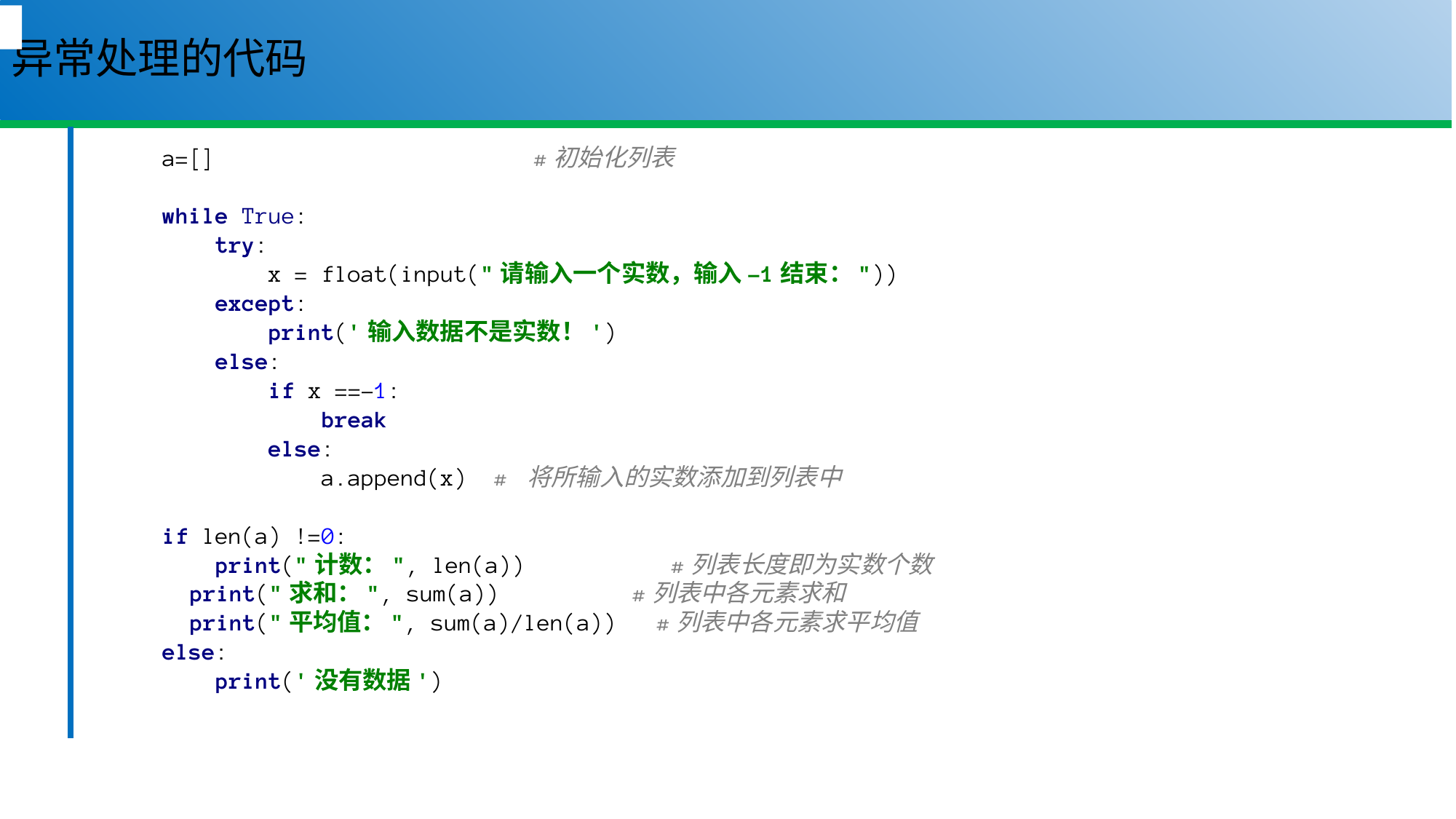

# 异常处理的代码

a=[]                        #初始化列表
while True:
    try:
        x = float(input("请输入一个实数，输入-1结束："))
    except:
        print('输入数据不是实数！')
    else:
        if x ==-1:
            break
        else:
            a.append(x)  # 将所输入的实数添加到列表中
if len(a) !=0:
    print("计数：", len(a))           #列表长度即为实数个数
    print("求和：", sum(a))          #列表中各元素求和
    print("平均值：", sum(a)/len(a))   #列表中各元素求平均值
else:
    print('没有数据')